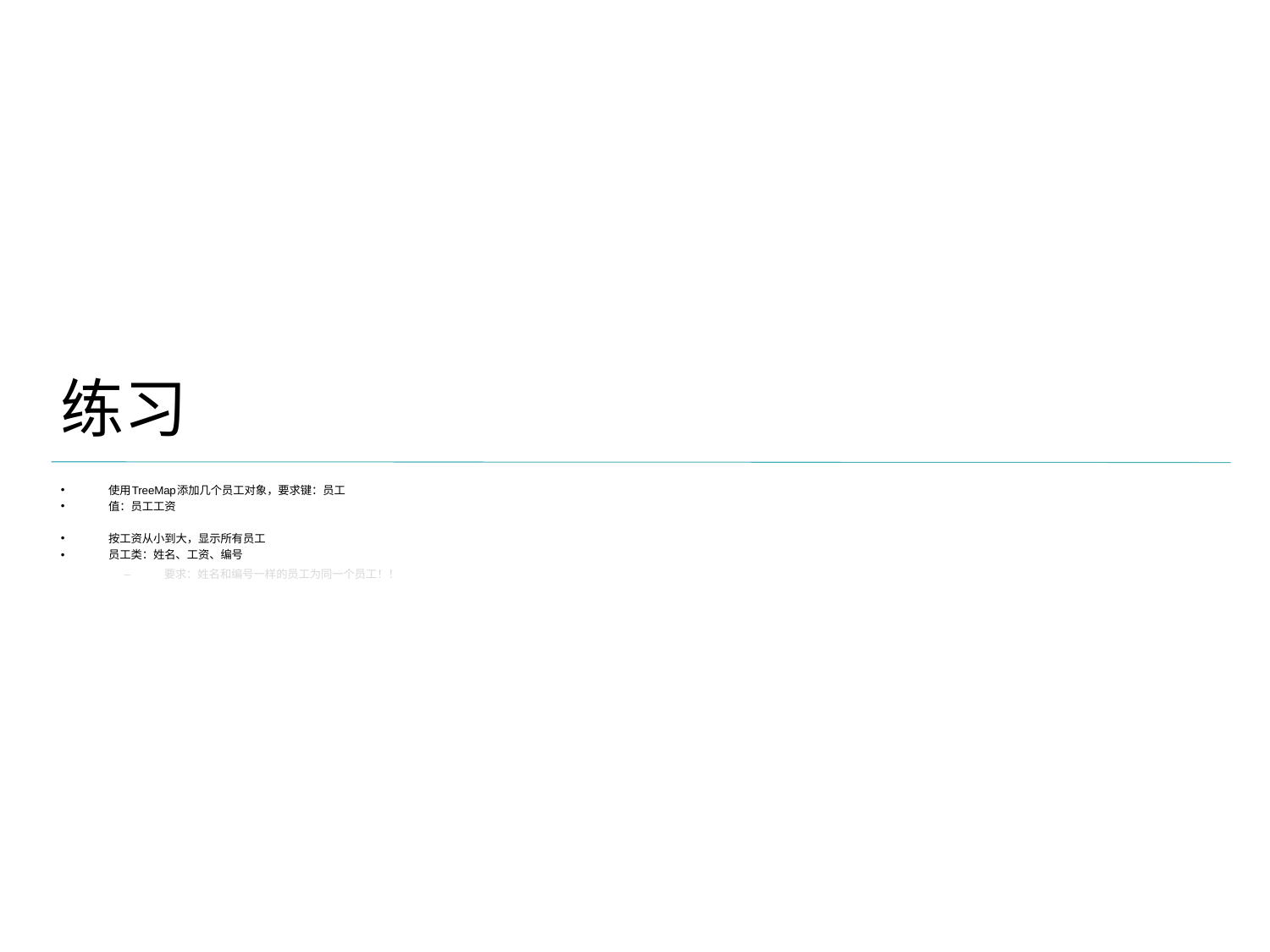

练习
使用TreeMap添加几个员工对象，要求键：员工
值：员工工资

按工资从小到大，显示所有员工
员工类：姓名、工资、编号
要求：姓名和编号一样的员工为同一个员工！！